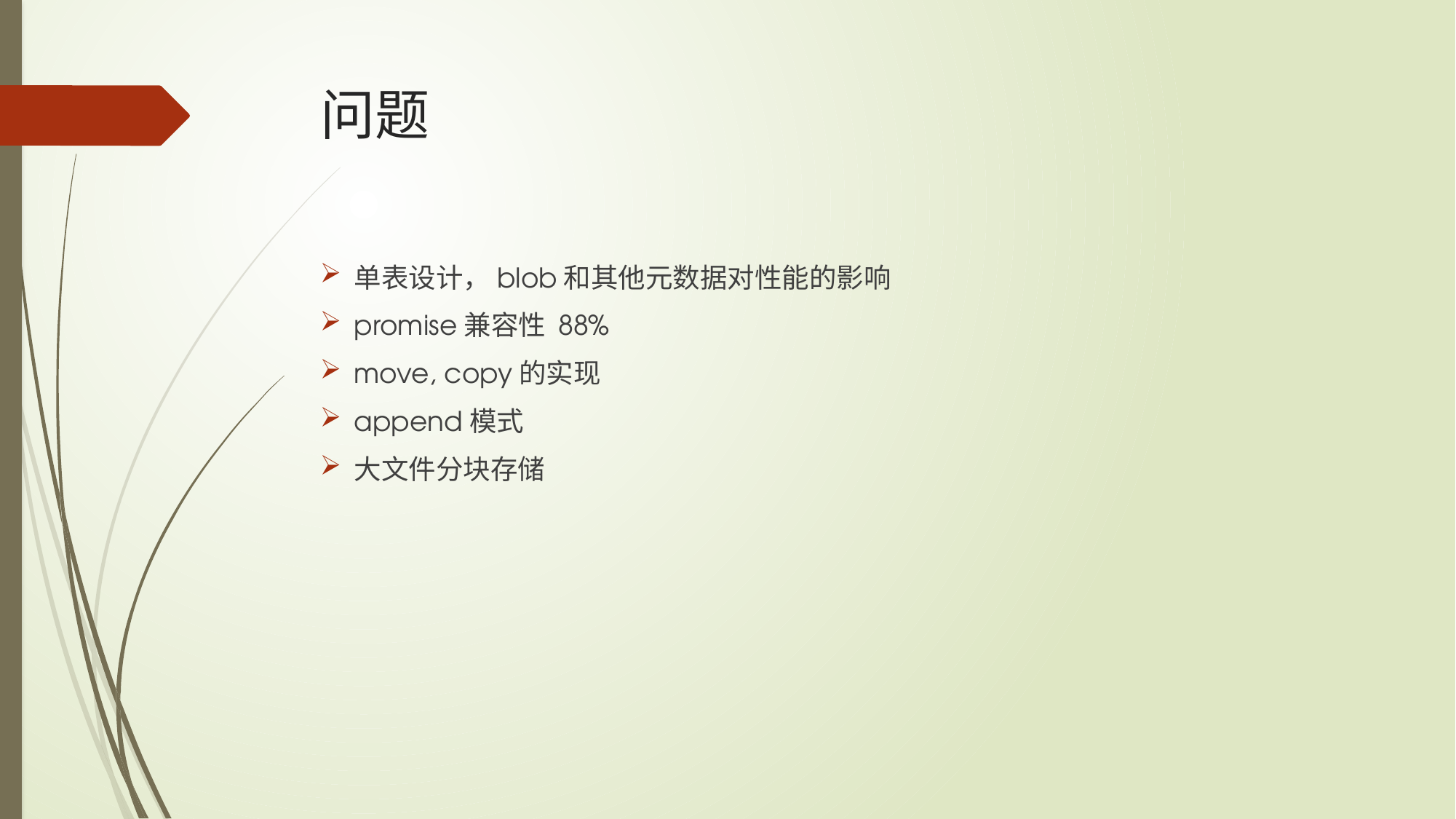

# 问题
单表设计，blob和其他元数据对性能的影响
promise兼容性 88%
move, copy的实现
append模式
大文件分块存储